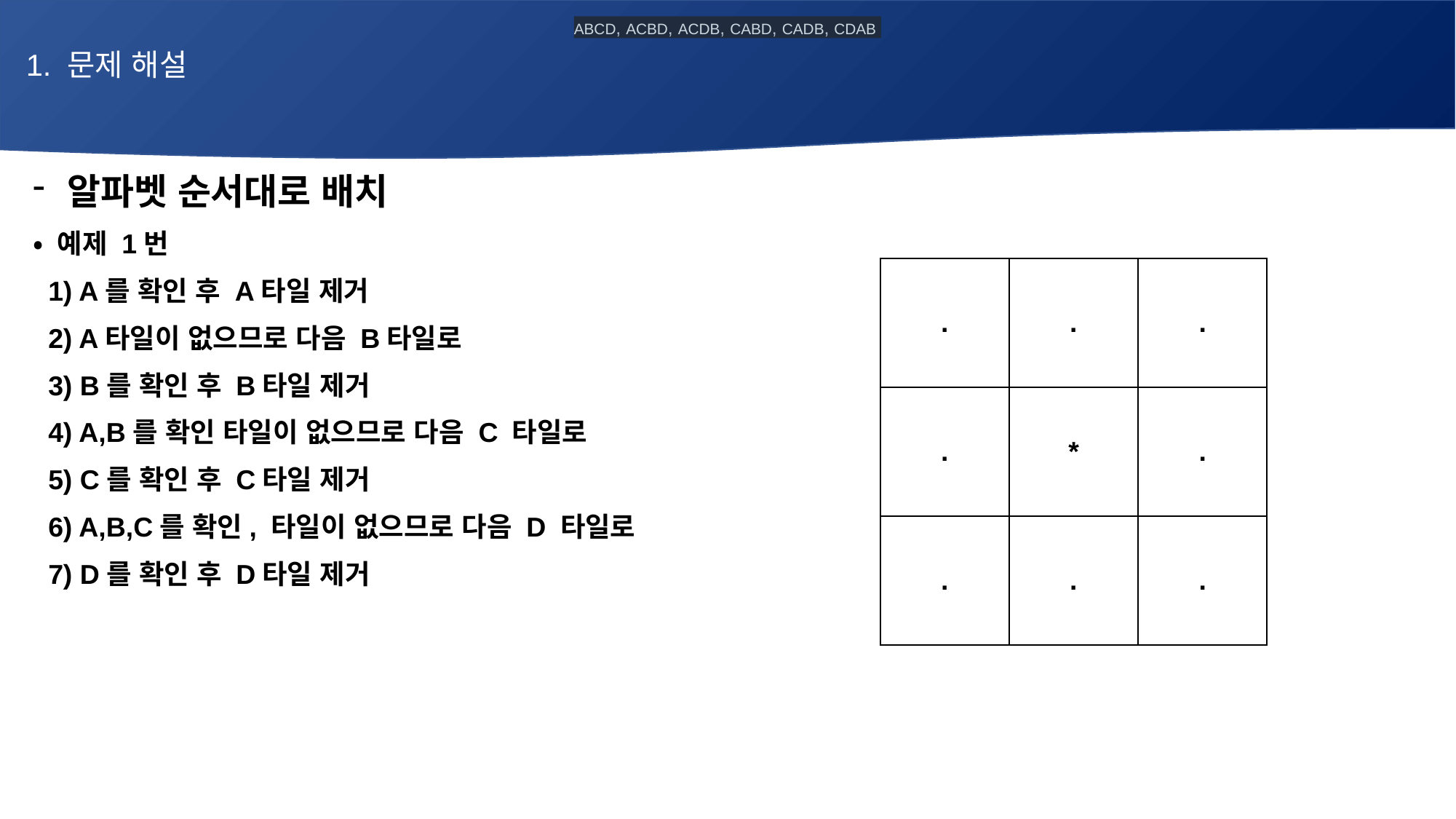

1. 문제 해설
ABCD, ACBD, ACDB, CABD, CADB, CDAB
# 매주 1 과제 LV2
알파벳 순서대로 배치
• 예제 1번
  1) A를 확인 후 A타일 제거
  2) A타일이 없으므로 다음 B타일로
  3) B를 확인 후 B타일 제거
  4) A,B를 확인 타일이 없으므로 다음 C 타일로
  5) C를 확인 후 C타일 제거
  6) A,B,C를 확인, 타일이 없으므로 다음 D 타일로
  7) D를 확인 후 D타일 제거
| . | . | . |
| --- | --- | --- |
| . | \* | . |
| . | . | . |